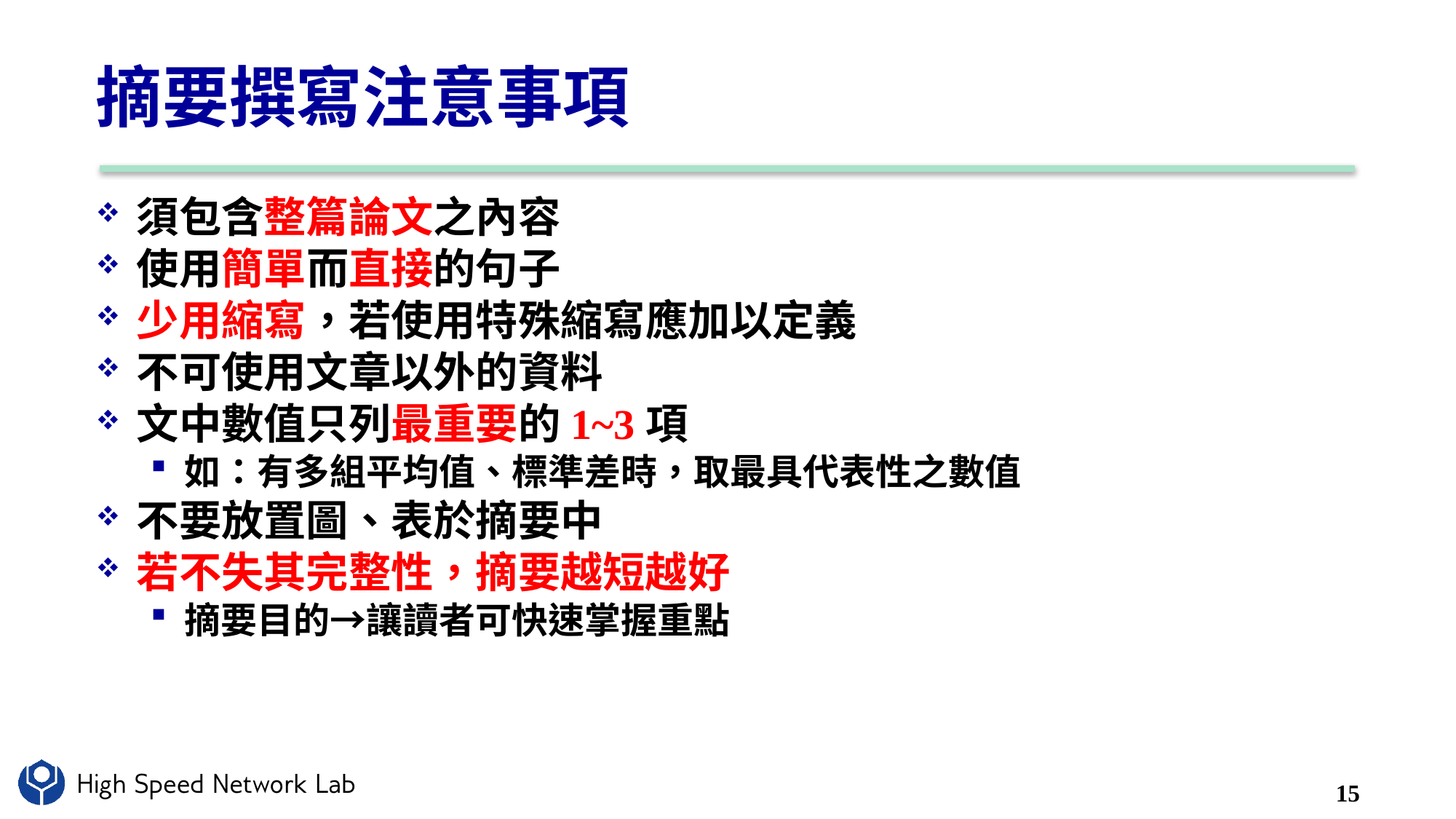

# 摘要撰寫注意事項
須包含整篇論文之內容
使用簡單而直接的句子
少用縮寫，若使用特殊縮寫應加以定義
不可使用文章以外的資料
文中數值只列最重要的1~3項
如：有多組平均值、標準差時，取最具代表性之數值
不要放置圖、表於摘要中
若不失其完整性，摘要越短越好
摘要目的→讓讀者可快速掌握重點
15